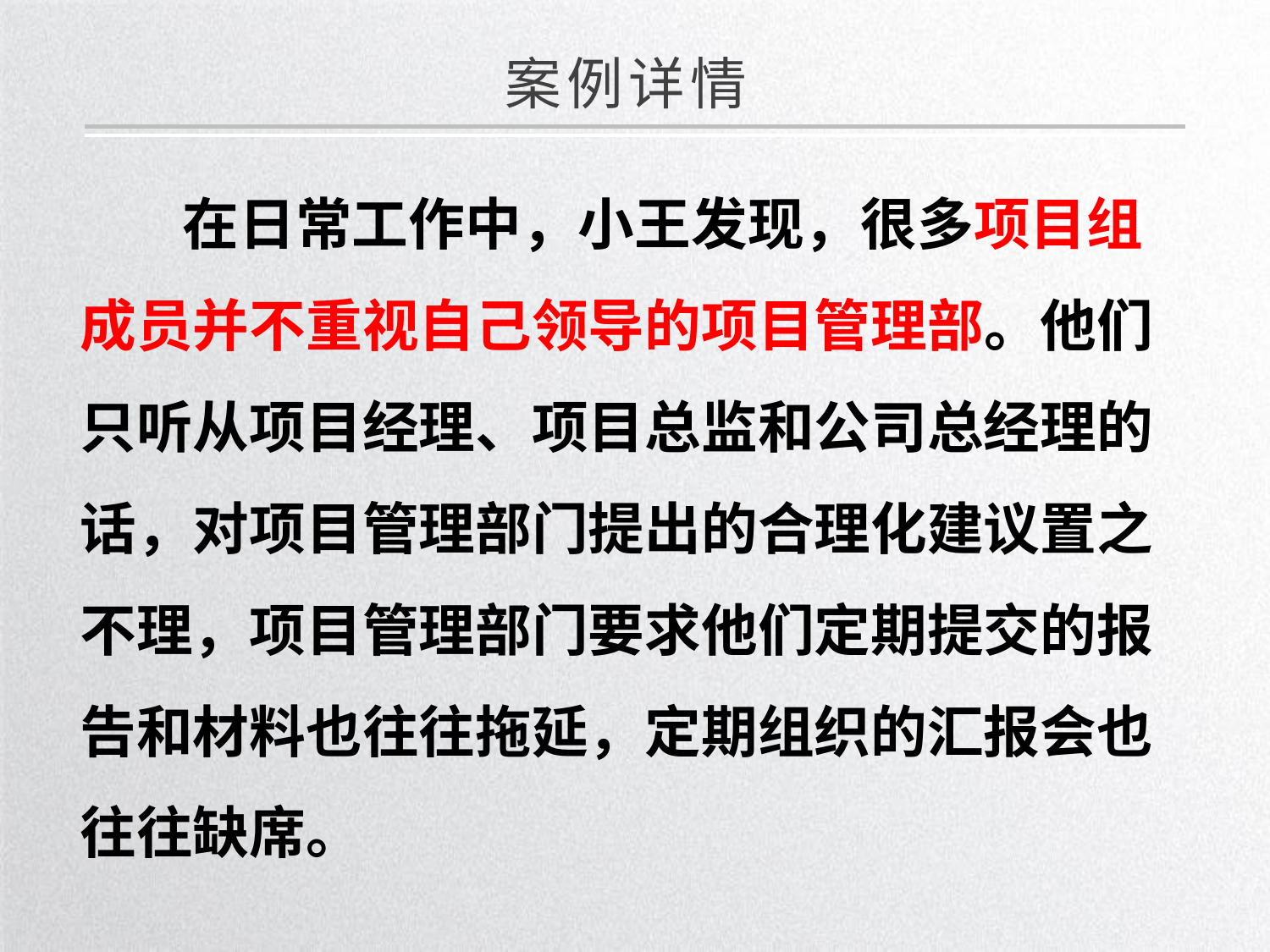

案例详情
  在日常工作中，小王发现，很多项目组成员并不重视自己领导的项目管理部。他们只听从项目经理、项目总监和公司总经理的话，对项目管理部门提出的合理化建议置之不理，项目管理部门要求他们定期提交的报告和材料也往往拖延，定期组织的汇报会也往往缺席。